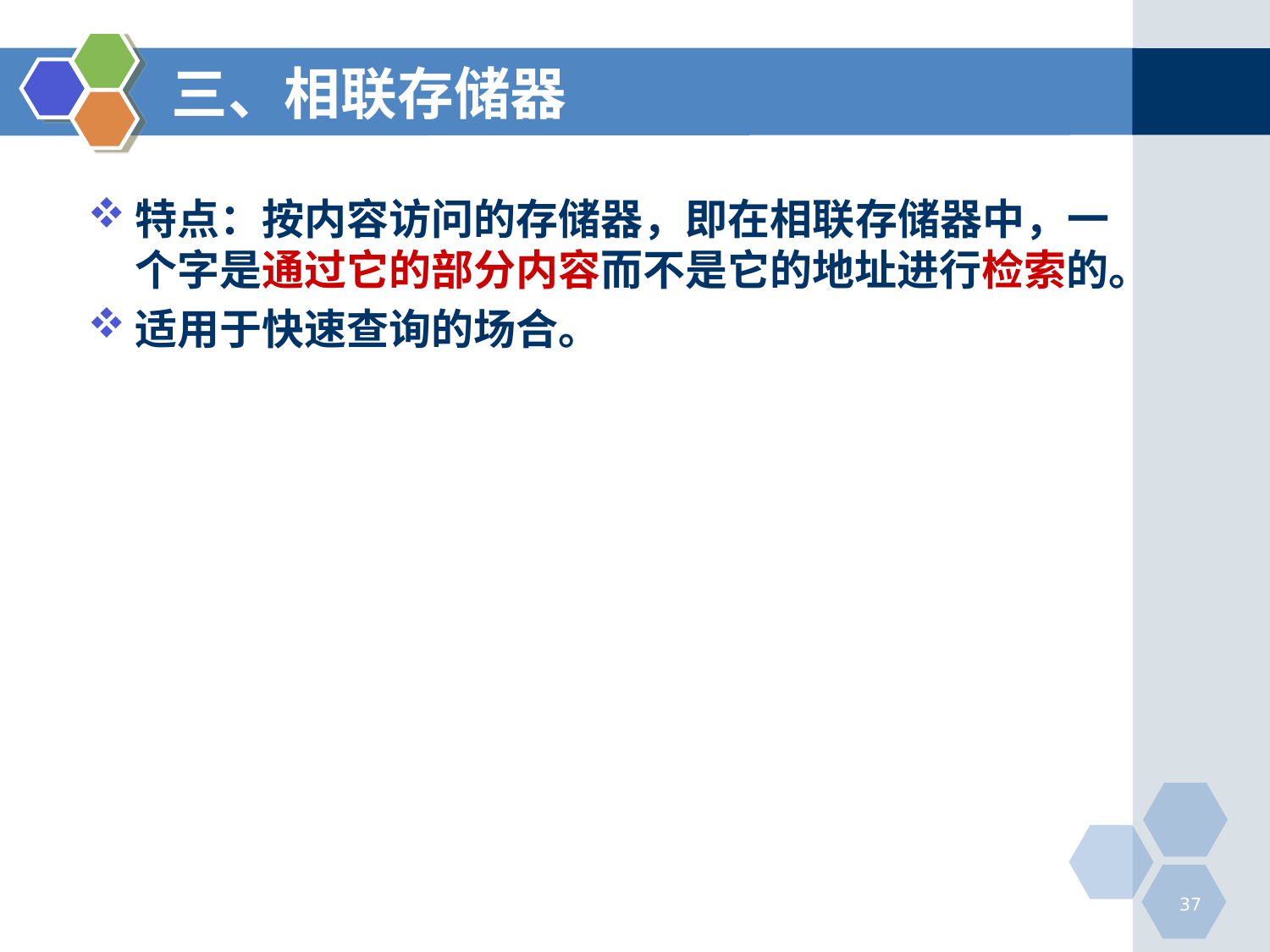

# 三、相联存储器
特点：按内容访问的存储器，即在相联存储器中，一个字是通过它的部分内容而不是它的地址进行检索的。
适用于快速查询的场合。

37